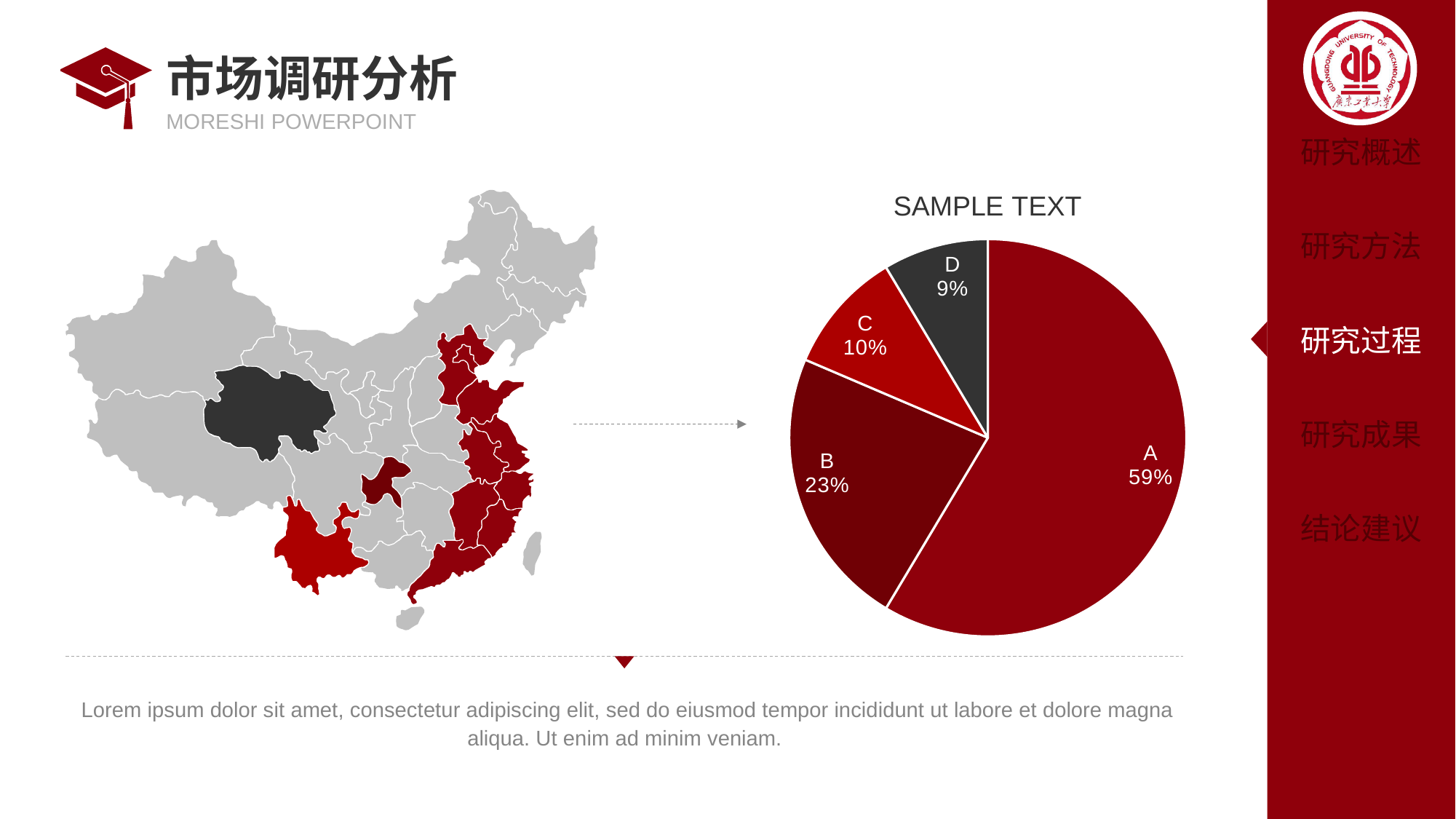

# 市场调研分析

### Chart: SAMPLE TEXT

| Category | SAMPLE TEXT |
|---|---|
| A | 8.2 |
| B | 3.2 |
| C | 1.4 |
| D | 1.2 |

Lorem ipsum dolor sit amet, consectetur adipiscing elit, sed do eiusmod tempor incididunt ut labore et dolore magna aliqua. Ut enim ad minim veniam.